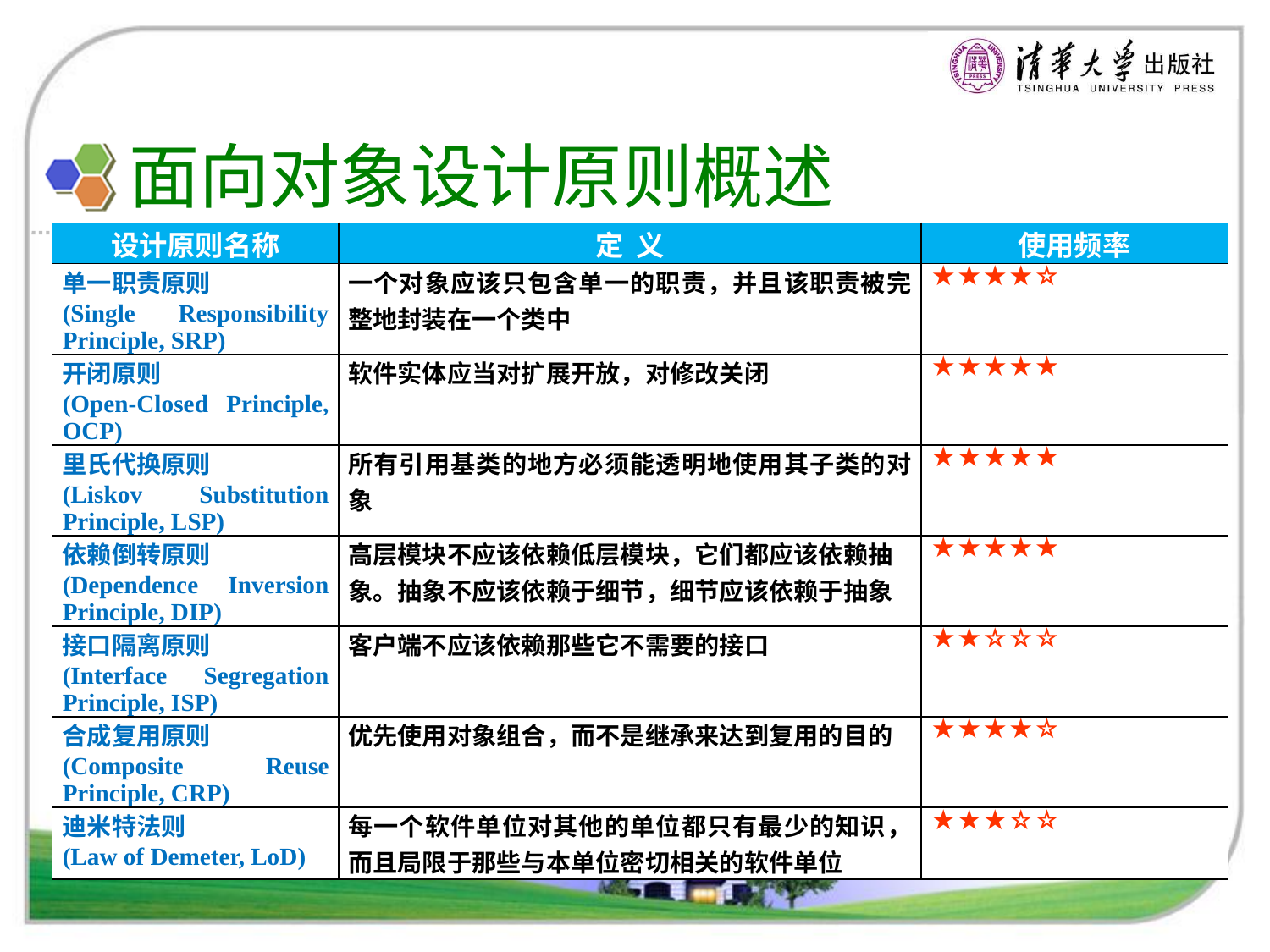

# 面向对象设计原则概述
| 设计原则名称 | 定 义 | 使用频率 |
| --- | --- | --- |
| 单一职责原则 (Single Responsibility Principle, SRP) | 一个对象应该只包含单一的职责，并且该职责被完整地封装在一个类中 | ★★★★☆ |
| 开闭原则 (Open-Closed Principle, OCP) | 软件实体应当对扩展开放，对修改关闭 | ★★★★★ |
| 里氏代换原则 (Liskov Substitution Principle, LSP) | 所有引用基类的地方必须能透明地使用其子类的对象 | ★★★★★ |
| 依赖倒转原则 (Dependence Inversion Principle, DIP) | 高层模块不应该依赖低层模块，它们都应该依赖抽象。抽象不应该依赖于细节，细节应该依赖于抽象 | ★★★★★ |
| 接口隔离原则 (Interface Segregation Principle, ISP) | 客户端不应该依赖那些它不需要的接口 | ★★☆☆☆ |
| 合成复用原则 (Composite Reuse Principle, CRP) | 优先使用对象组合，而不是继承来达到复用的目的 | ★★★★☆ |
| 迪米特法则 (Law of Demeter, LoD) | 每一个软件单位对其他的单位都只有最少的知识，而且局限于那些与本单位密切相关的软件单位 | ★★★☆☆ |